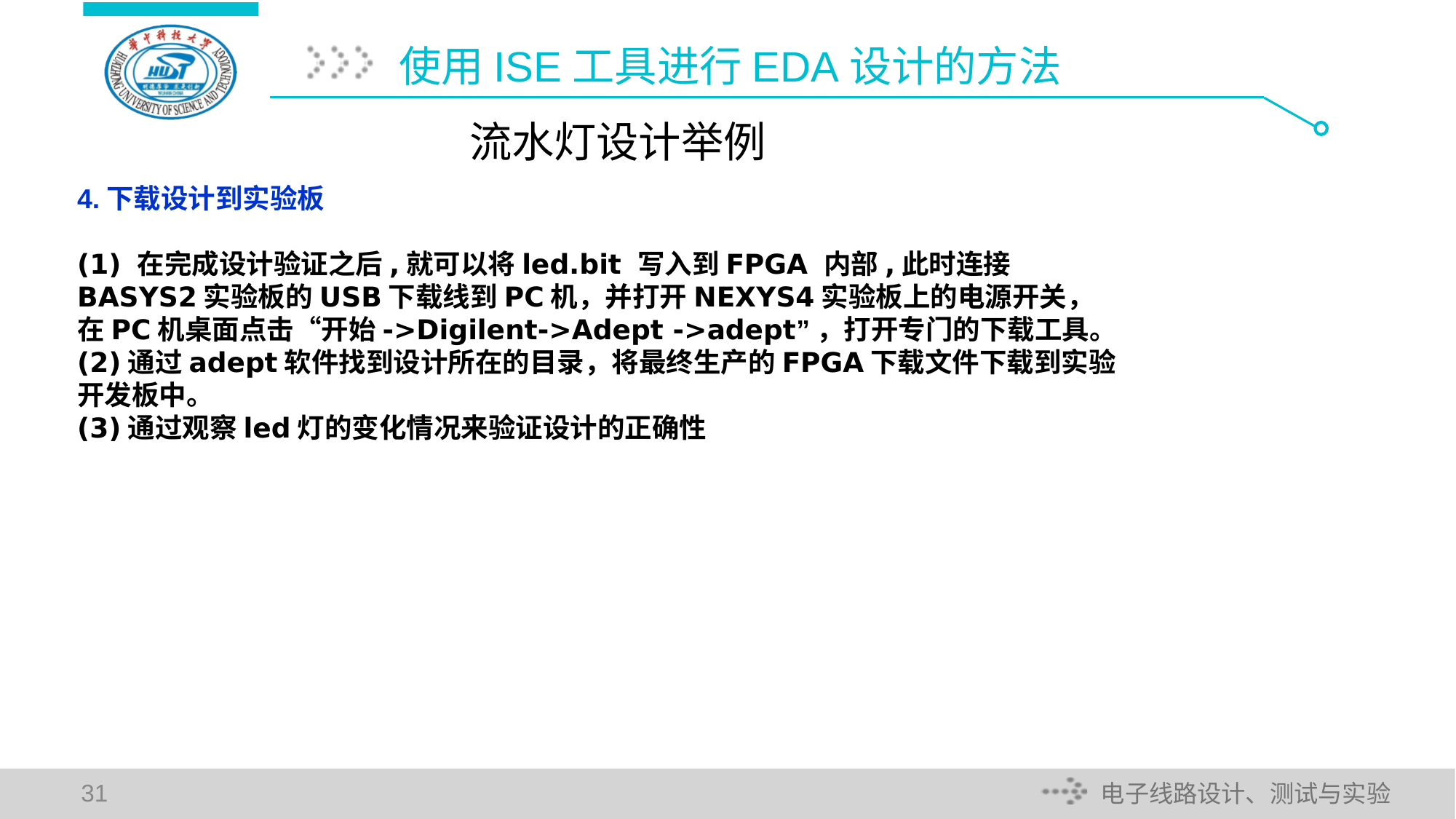

# 使用ISE工具进行EDA设计的方法
流水灯设计举例
4.下载设计到实验板

(1) 在完成设计验证之后,就可以将led.bit 写入到FPGA 内部,此时连接BASYS2实验板的USB下载线到PC机，并打开NEXYS4实验板上的电源开关，在PC机桌面点击“开始->Digilent->Adept ->adept”，打开专门的下载工具。
(2)通过adept软件找到设计所在的目录，将最终生产的FPGA下载文件下载到实验开发板中。
(3)通过观察led灯的变化情况来验证设计的正确性

31